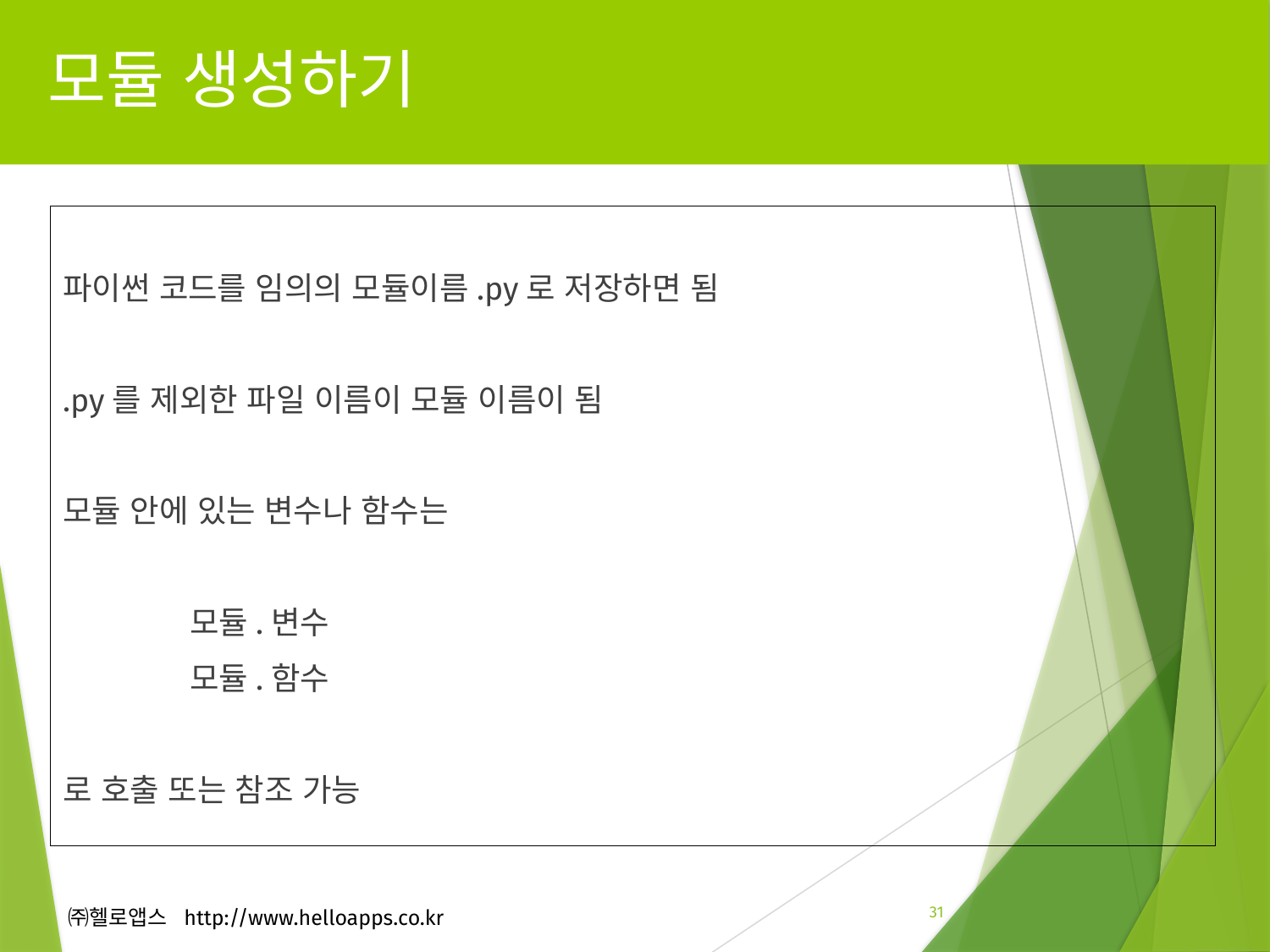

# 모듈 생성하기

파이썬 코드를 임의의 모듈이름.py로 저장하면 됨

.py를 제외한 파일 이름이 모듈 이름이 됨

모듈 안에 있는 변수나 함수는

	모듈.변수
	모듈.함수

로 호출 또는 참조 가능
31